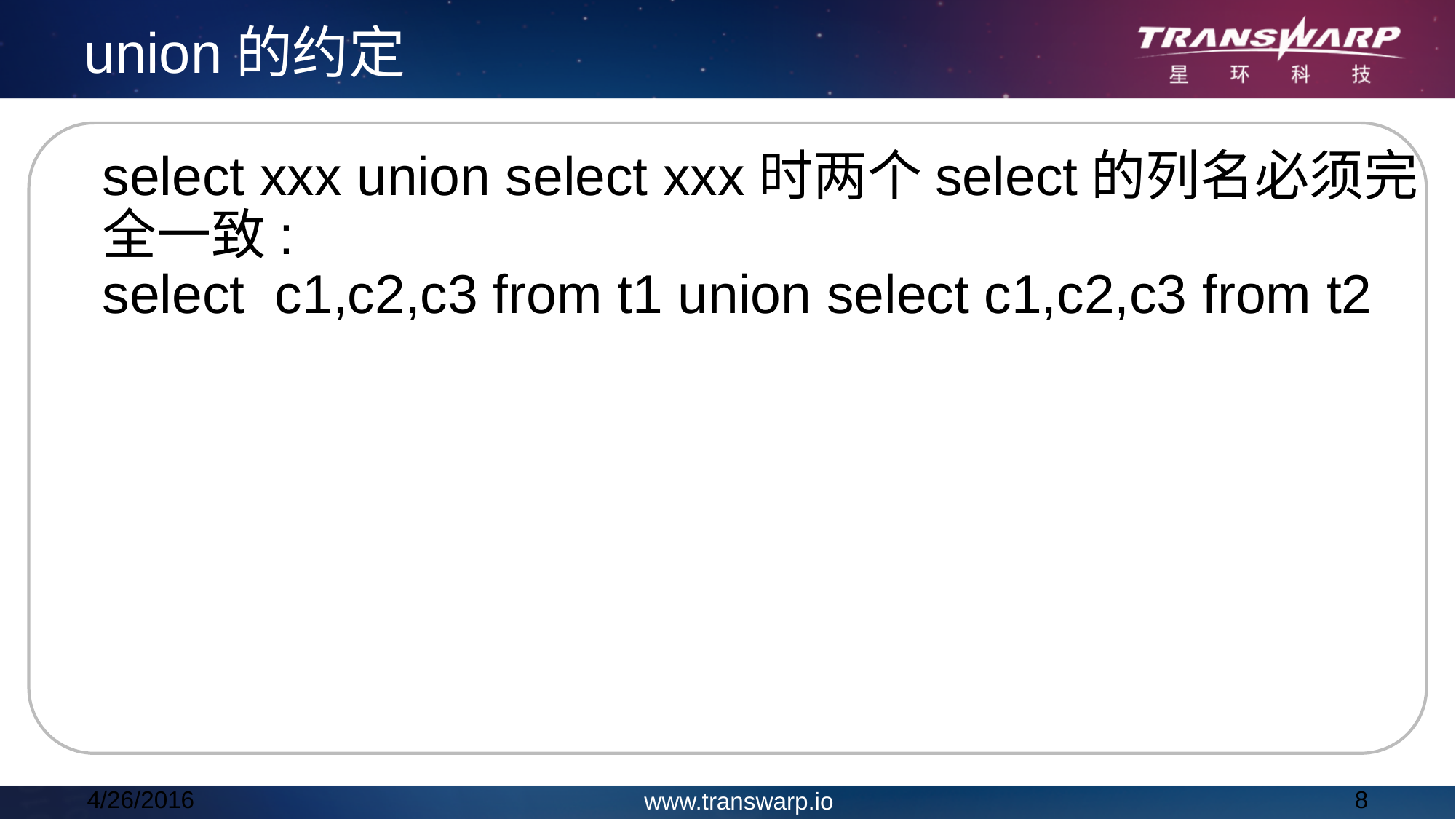

union的约定

select xxx union select xxx时两个select的列名必须完全一致:
select  c1,c2,c3 from t1 union select c1,c2,c3 from t2